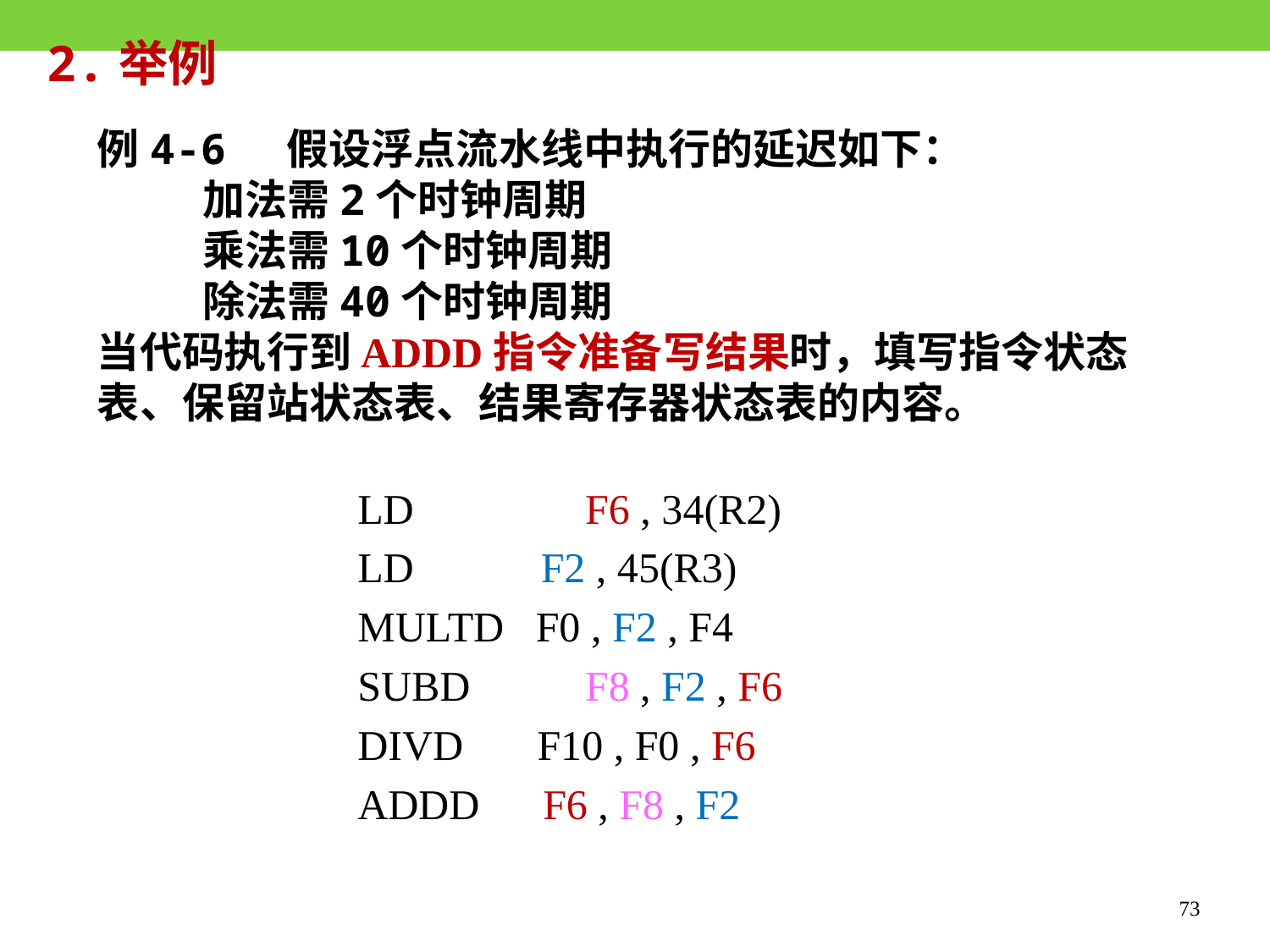

2.举例
例4-6  假设浮点流水线中执行的延迟如下：
          加法需2个时钟周期
          乘法需10个时钟周期
          除法需40个时钟周期
当代码执行到ADDD指令准备写结果时，填写指令状态表、保留站状态表、结果寄存器状态表的内容。

LD	     F6 , 34(R2)
LD            F2 , 45(R3)
MULTD   F0 , F2 , F4
SUBD	     F8 , F2 , F6
DIVD       F10 , F0 , F6
ADDD      F6 , F8 , F2

73